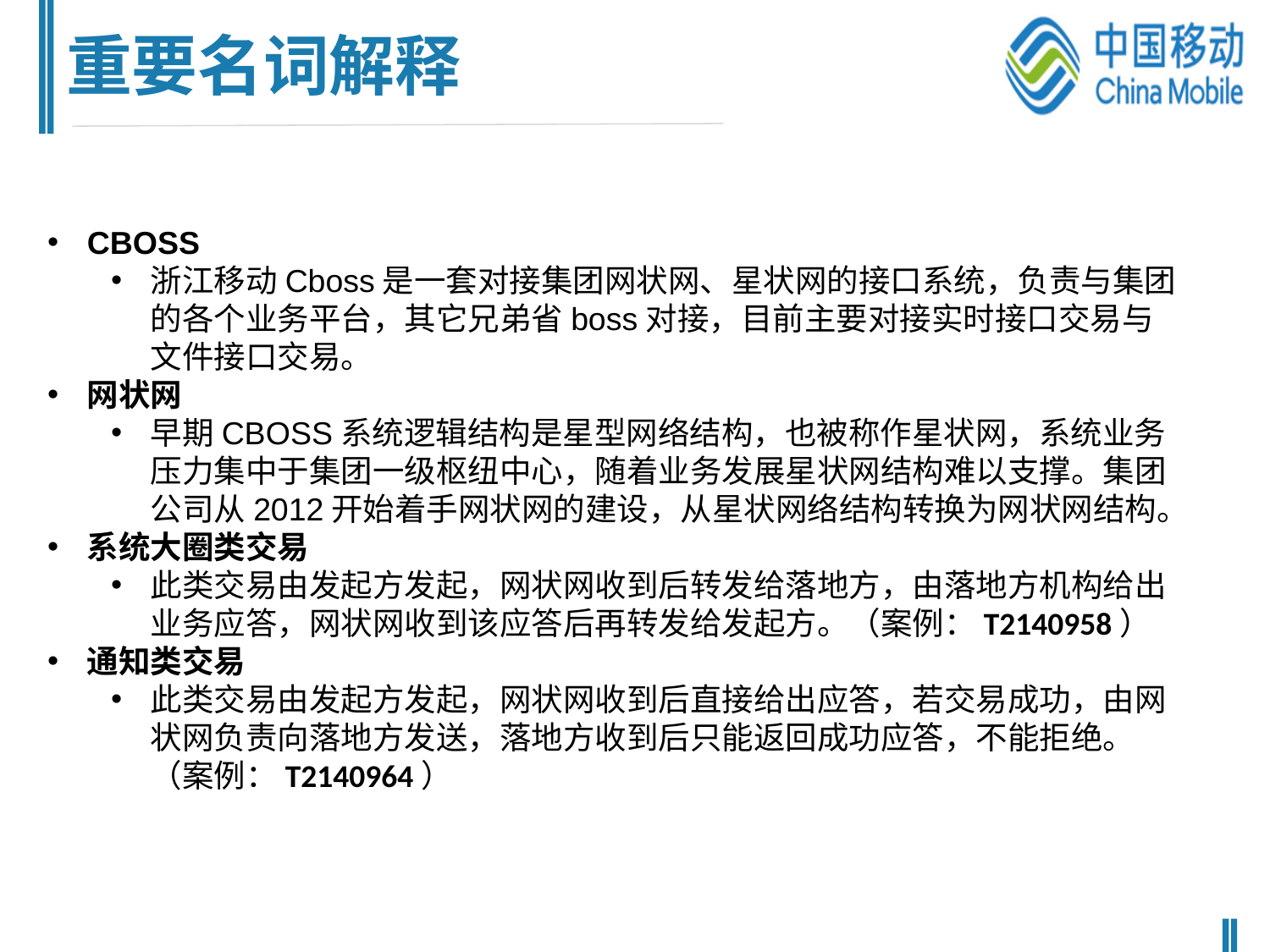

重要名词解释
CBOSS
浙江移动Cboss是一套对接集团网状网、星状网的接口系统，负责与集团的各个业务平台，其它兄弟省boss对接，目前主要对接实时接口交易与文件接口交易。
网状网
早期CBOSS系统逻辑结构是星型网络结构，也被称作星状网，系统业务压力集中于集团一级枢纽中心，随着业务发展星状网结构难以支撑。集团公司从2012开始着手网状网的建设，从星状网络结构转换为网状网结构。
系统大圈类交易
此类交易由发起方发起，网状网收到后转发给落地方，由落地方机构给出业务应答，网状网收到该应答后再转发给发起方。（案例：T2140958）
通知类交易
此类交易由发起方发起，网状网收到后直接给出应答，若交易成功，由网状网负责向落地方发送，落地方收到后只能返回成功应答，不能拒绝。（案例：T2140964）